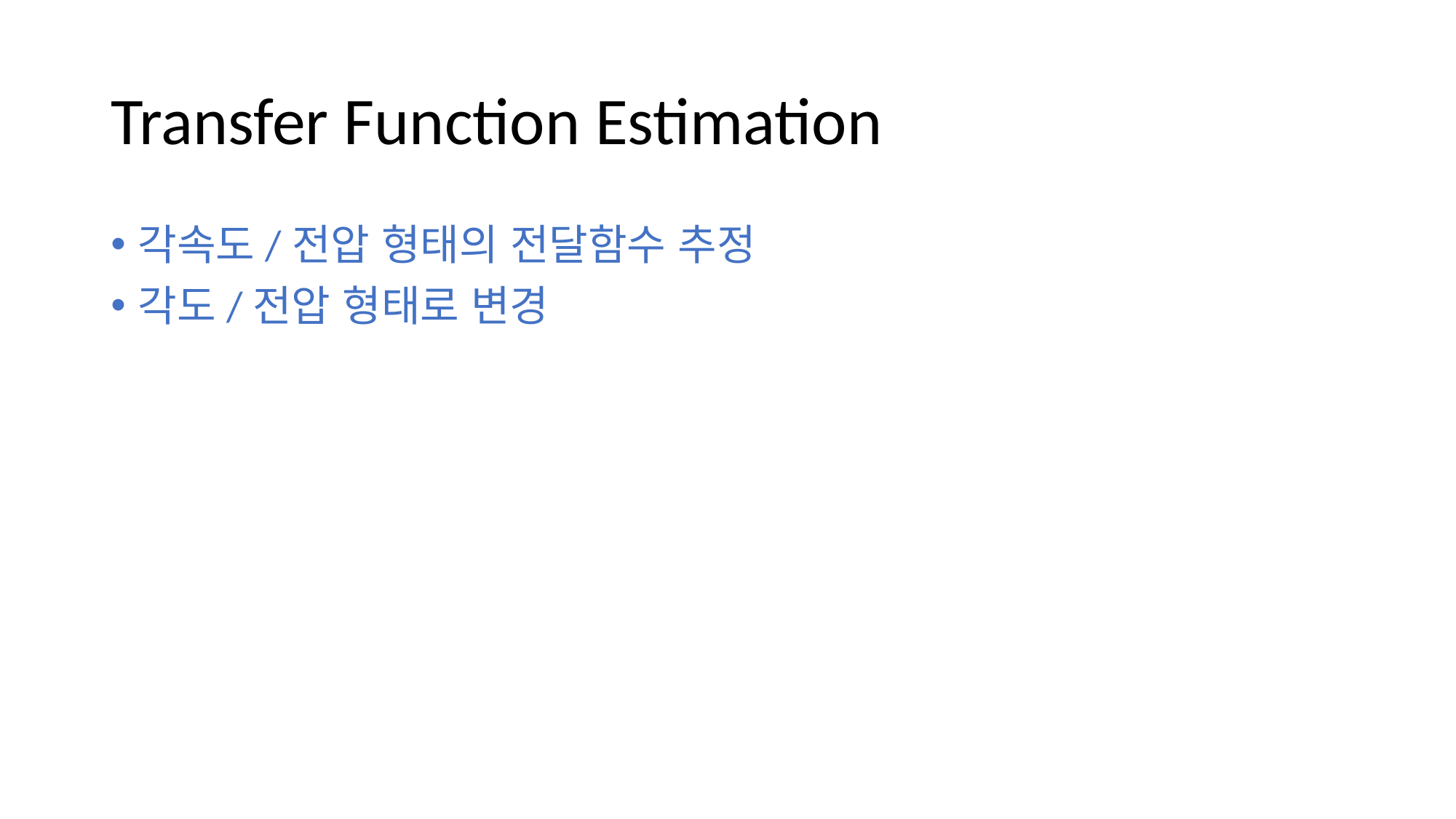

# Transfer Function Estimation
각속도/전압 형태의 전달함수 추정
각도/전압 형태로 변경